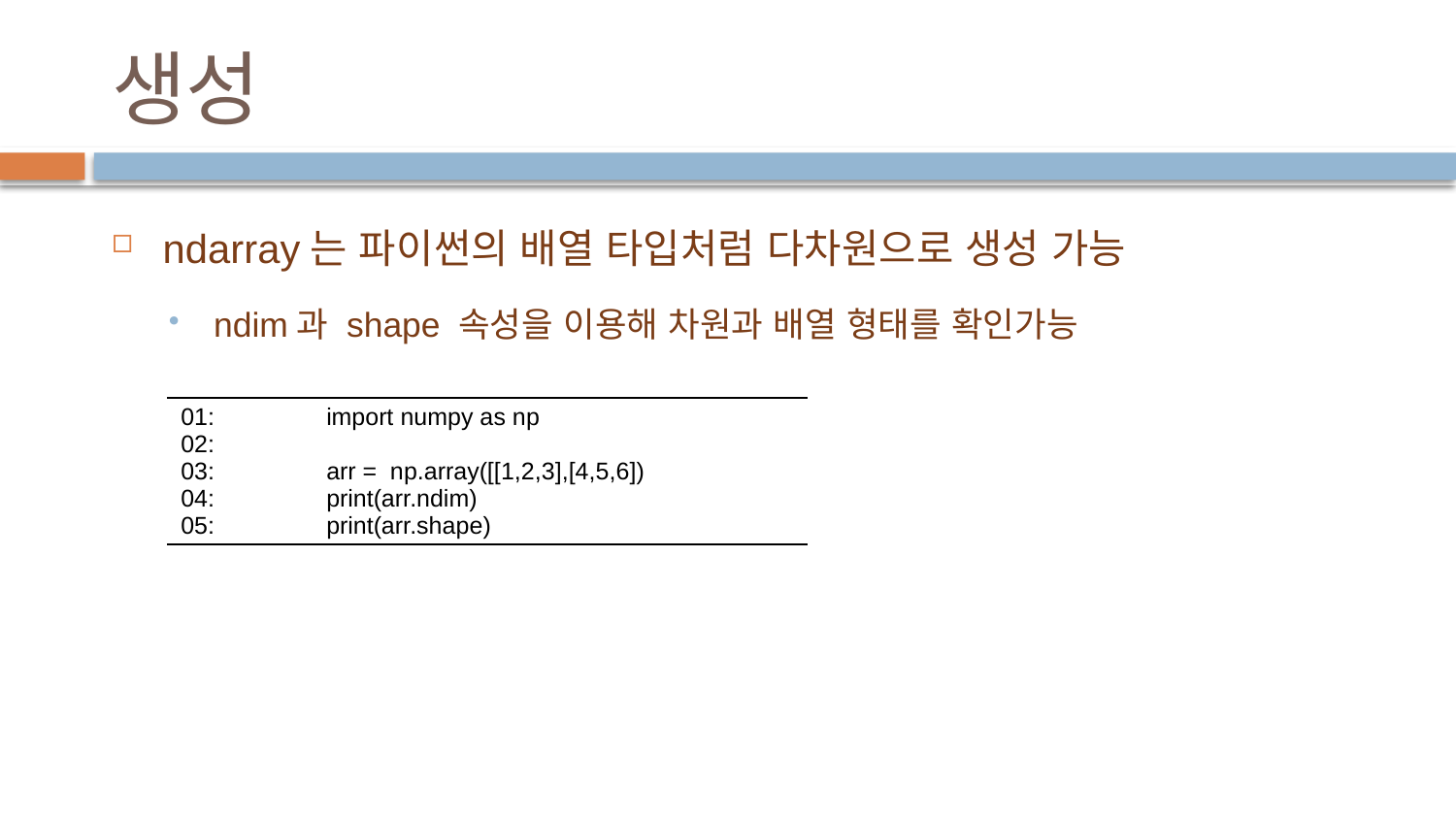

# 생성
ndarray는 파이썬의 배열 타입처럼 다차원으로 생성 가능
ndim과 shape 속성을 이용해 차원과 배열 형태를 확인가능
| 01: import numpy as np 02: 03: arr = np.array([[1,2,3],[4,5,6]) 04: print(arr.ndim) 05: print(arr.shape) |
| --- |